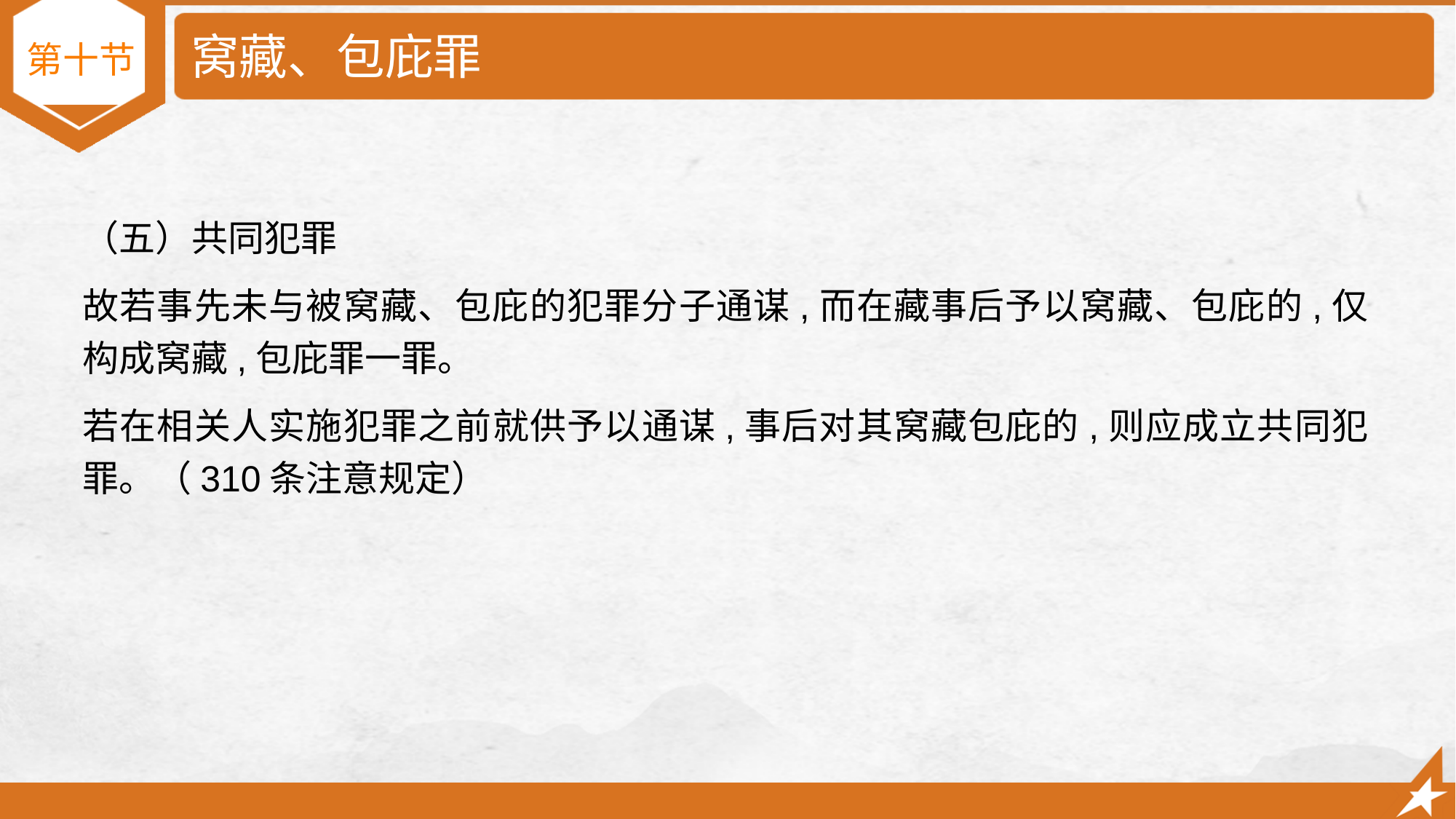

# 窝藏、包庇罪
第十节

（五）共同犯罪
故若事先未与被窝藏、包庇的犯罪分子通谋,而在藏事后予以窝藏、包庇的,仅构成窝藏,包庇罪一罪。
若在相关人实施犯罪之前就供予以通谋,事后对其窝藏包庇的,则应成立共同犯罪。（310条注意规定）